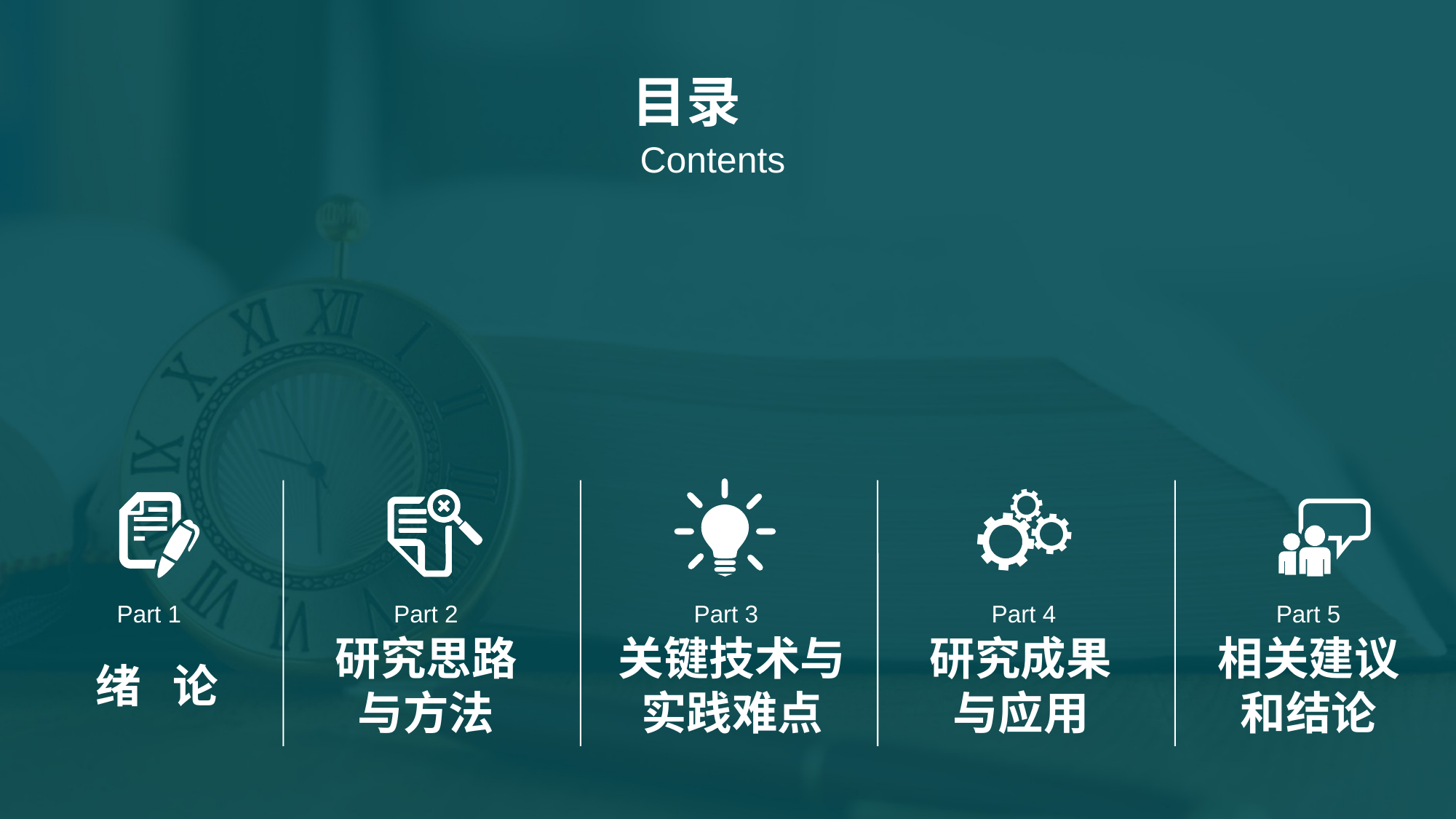

目录
Contents

Part 1
Part 2
Part 3
Part 4
Part 5
研究思路与方法
关键技术与实践难点
研究成果与应用
相关建议和结论
绪   论